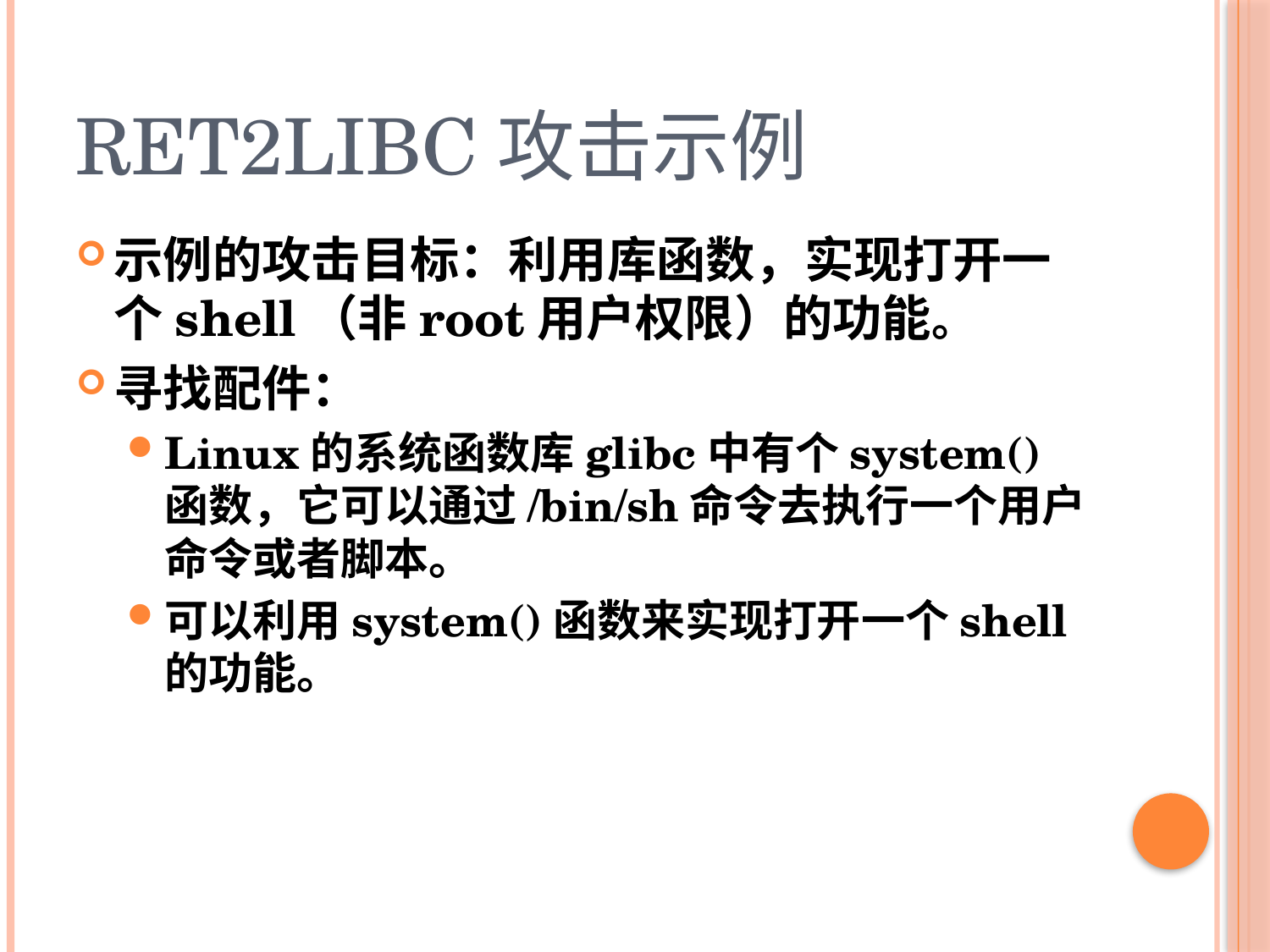

# ret2libc攻击示例
示例的攻击目标：利用库函数，实现打开一个shell（非root用户权限）的功能。
寻找配件：
Linux的系统函数库glibc中有个system()函数，它可以通过/bin/sh命令去执行一个用户命令或者脚本。
可以利用system()函数来实现打开一个shell的功能。